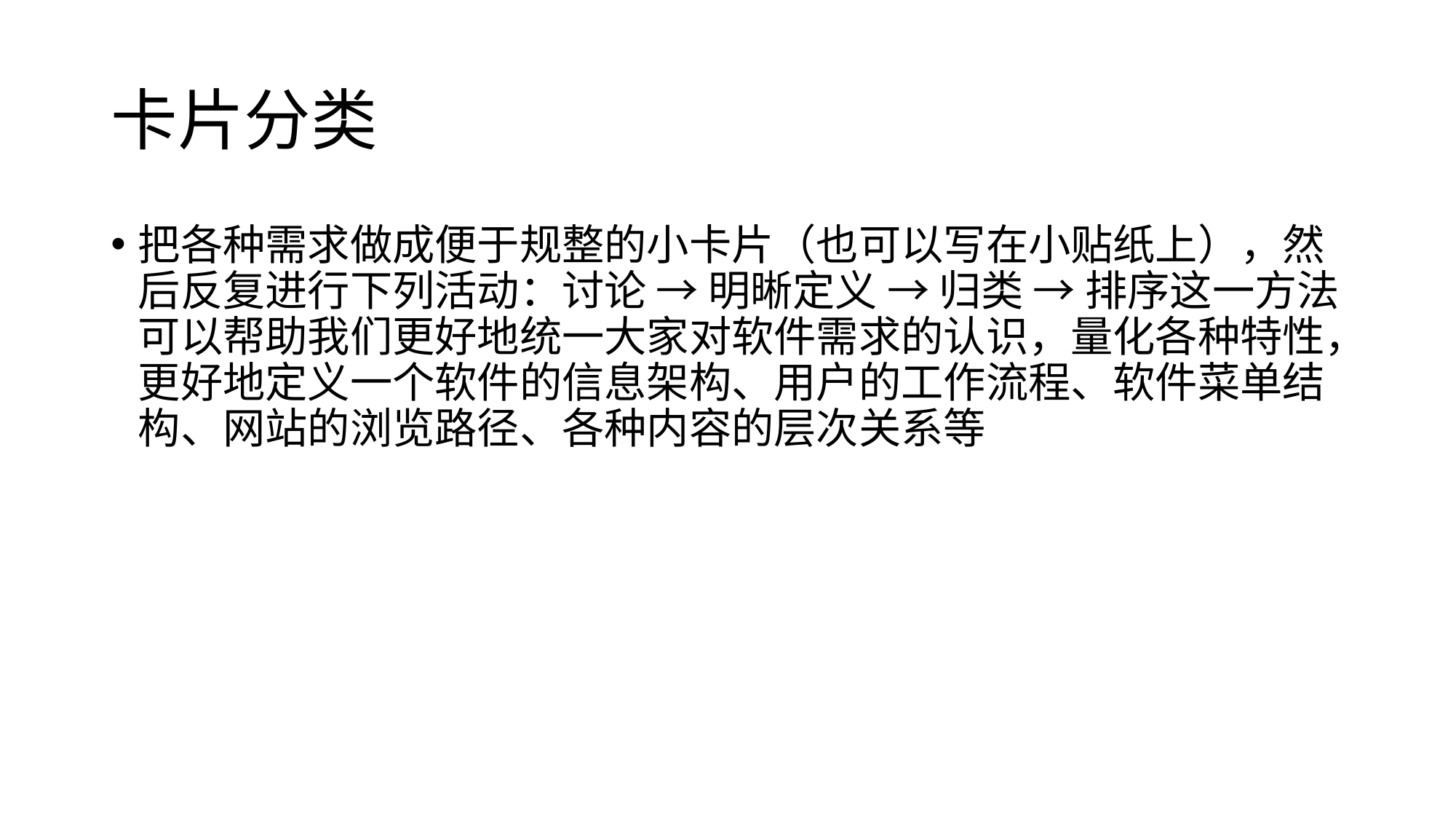

# 卡片分类
把各种需求做成便于规整的小卡片（也可以写在小贴纸上），然后反复进行下列活动：讨论 → 明晰定义 → 归类 → 排序这一方法可以帮助我们更好地统一大家对软件需求的认识，量化各种特性，更好地定义一个软件的信息架构、用户的工作流程、软件菜单结构、网站的浏览路径、各种内容的层次关系等